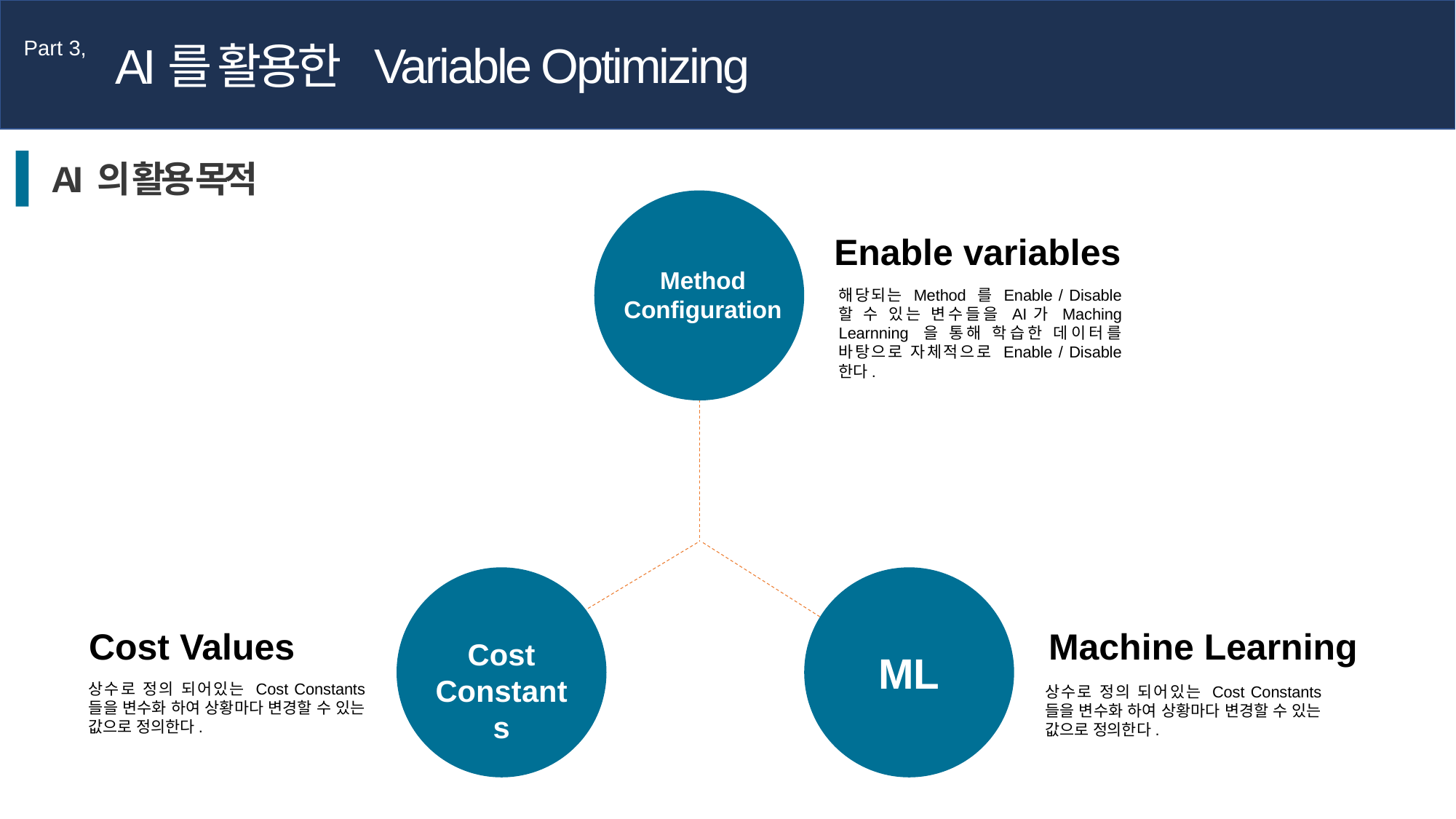

Part 3,
Variable Optimizing
AI를 활용한

AI 의 활용 목적

Enable variables
해당되는 Method 를 Enable / Disable 할 수 있는 변수들을 AI가 Maching Learnning 을 통해 학습한 데이터를 바탕으로 자체적으로 Enable / Disable 한다.
Method
Configuration

Machine Learning
상수로 정의 되어있는 Cost Constants 들을 변수화 하여 상황마다 변경할 수 있는 값으로 정의한다.
ML

Cost Values
상수로 정의 되어있는 Cost Constants 들을 변수화 하여 상황마다 변경할 수 있는 값으로 정의한다.
Cost Constants